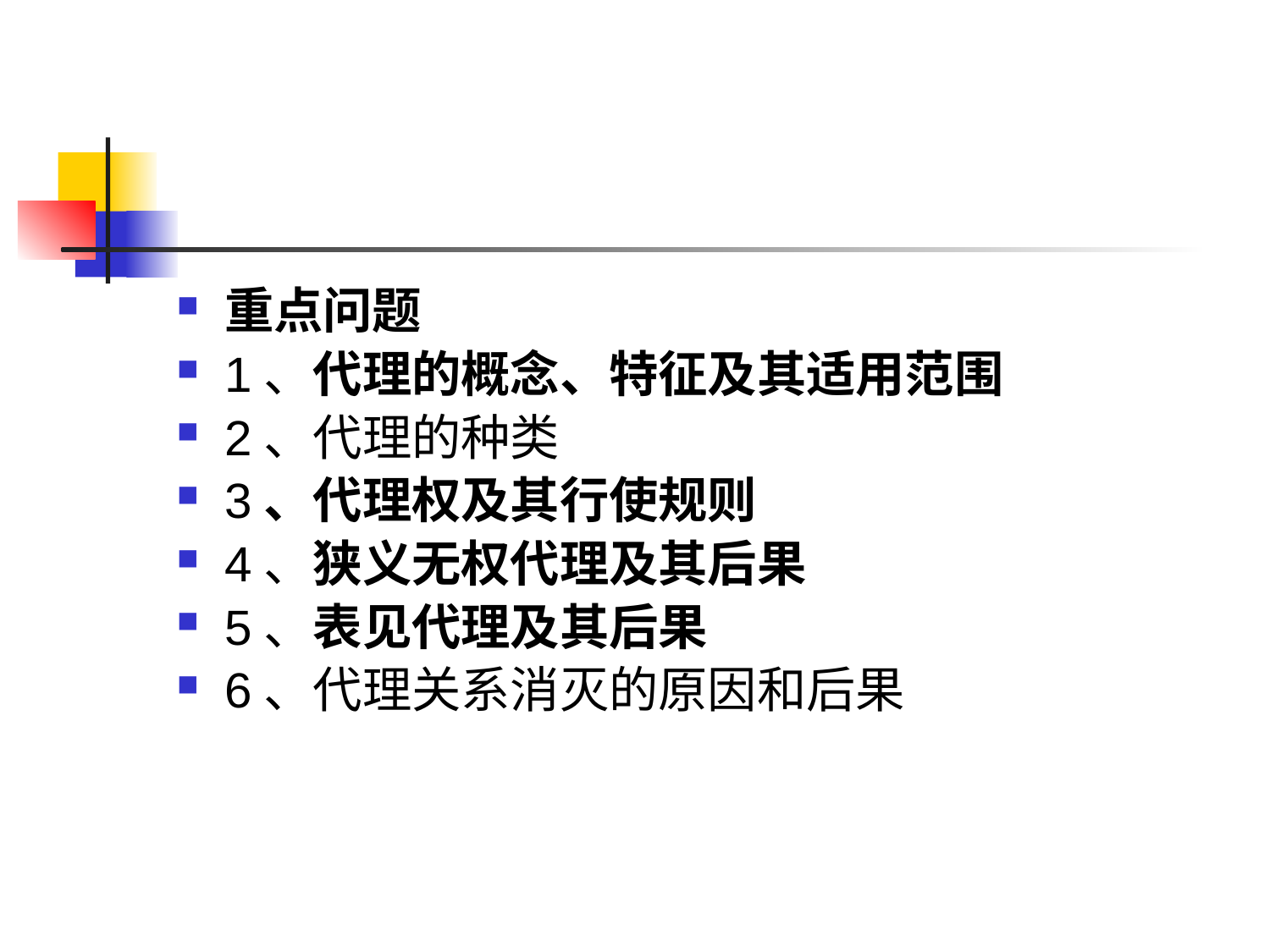

#
重点问题
1、代理的概念、特征及其适用范围
2、代理的种类
3、代理权及其行使规则
4、狭义无权代理及其后果
5、表见代理及其后果
6、代理关系消灭的原因和后果